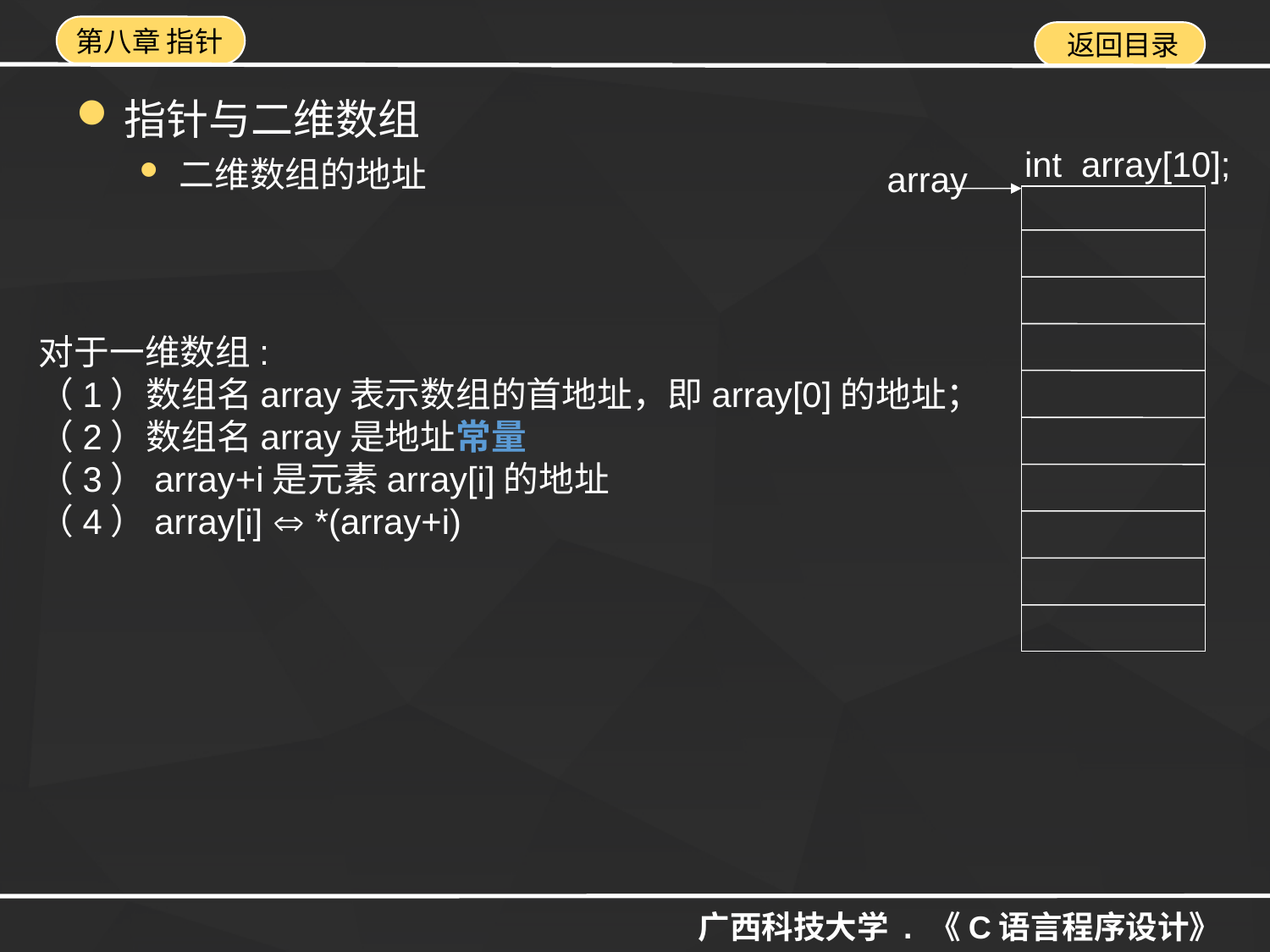

指针与二维数组
二维数组的地址
int  array[10];
array

对于一维数组:
（1）数组名array表示数组的首地址，即array[0]的地址；
（2）数组名array是地址常量
（3）array+i是元素array[i]的地址
（4）array[i] ⇔ *(array+i)